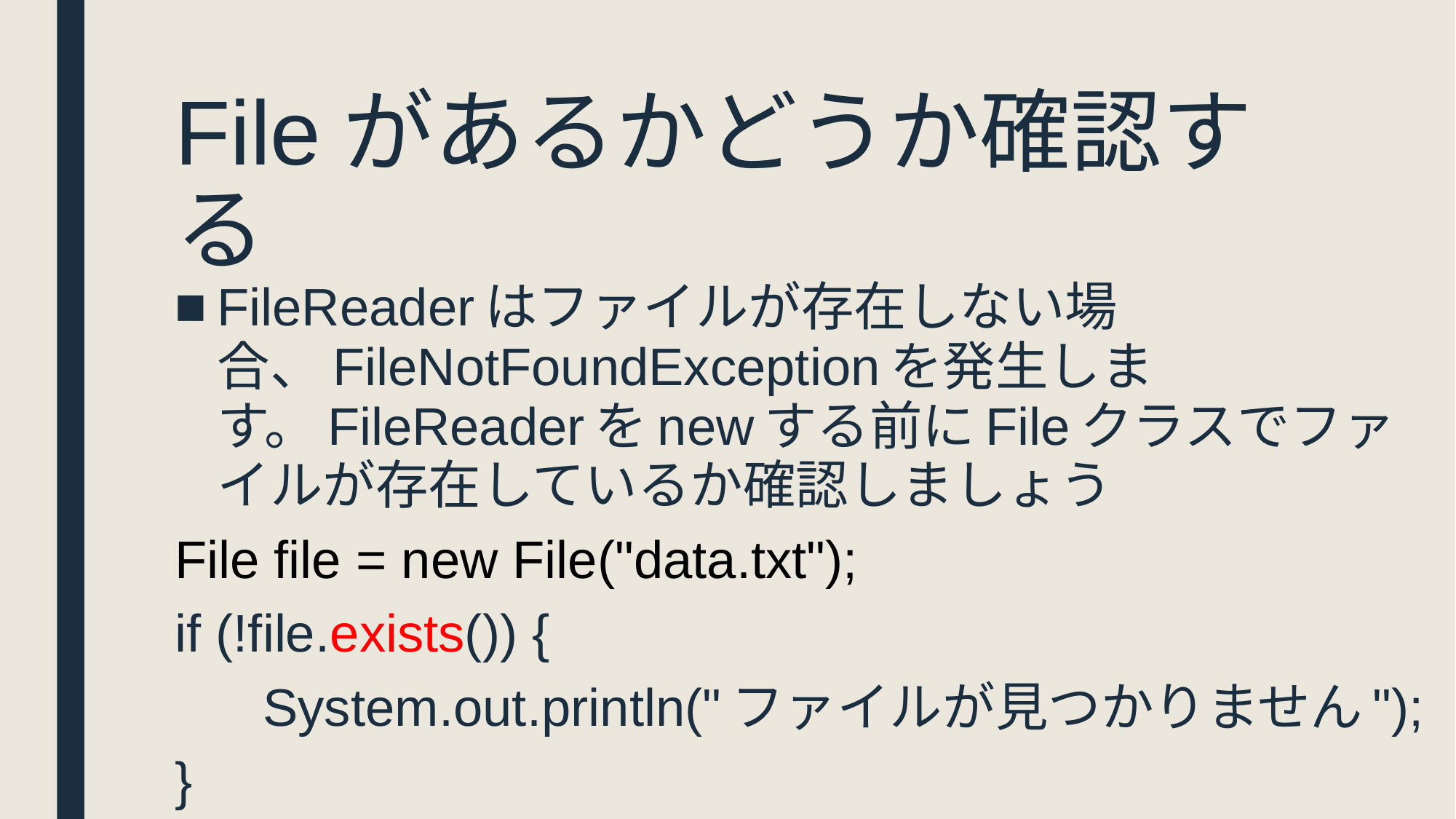

# Fileがあるかどうか確認する
FileReaderはファイルが存在しない場合、FileNotFoundExceptionを発生します。FileReaderをnewする前にFileクラスでファイルが存在しているか確認しましょう
File file = new File("data.txt");
if (!file.exists()) {
      System.out.println("ファイルが見つかりません");
}